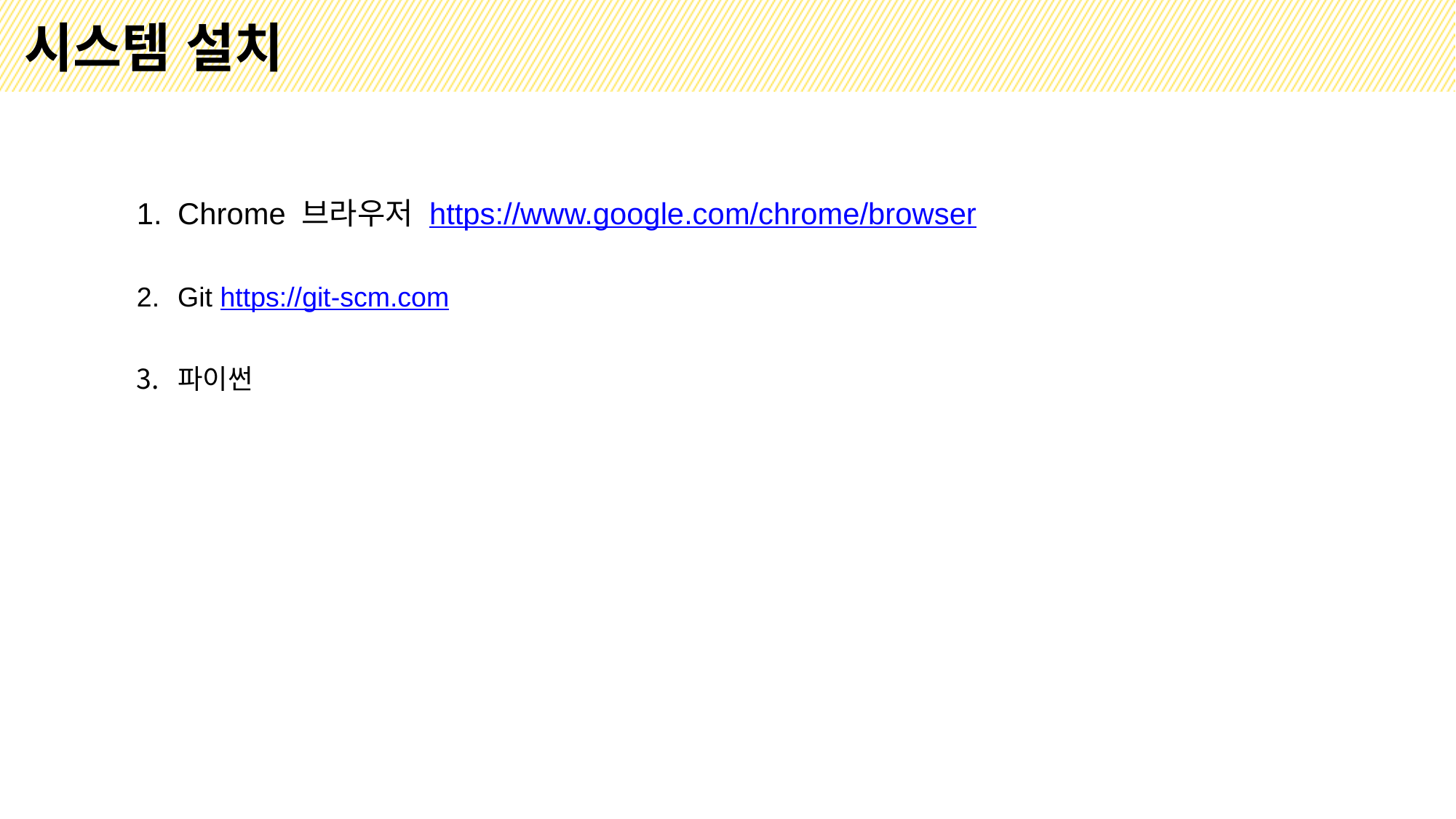

# 시스템 설치
Chrome 브라우저 https://www.google.com/chrome/browser
Git https://git-scm.com
파이썬